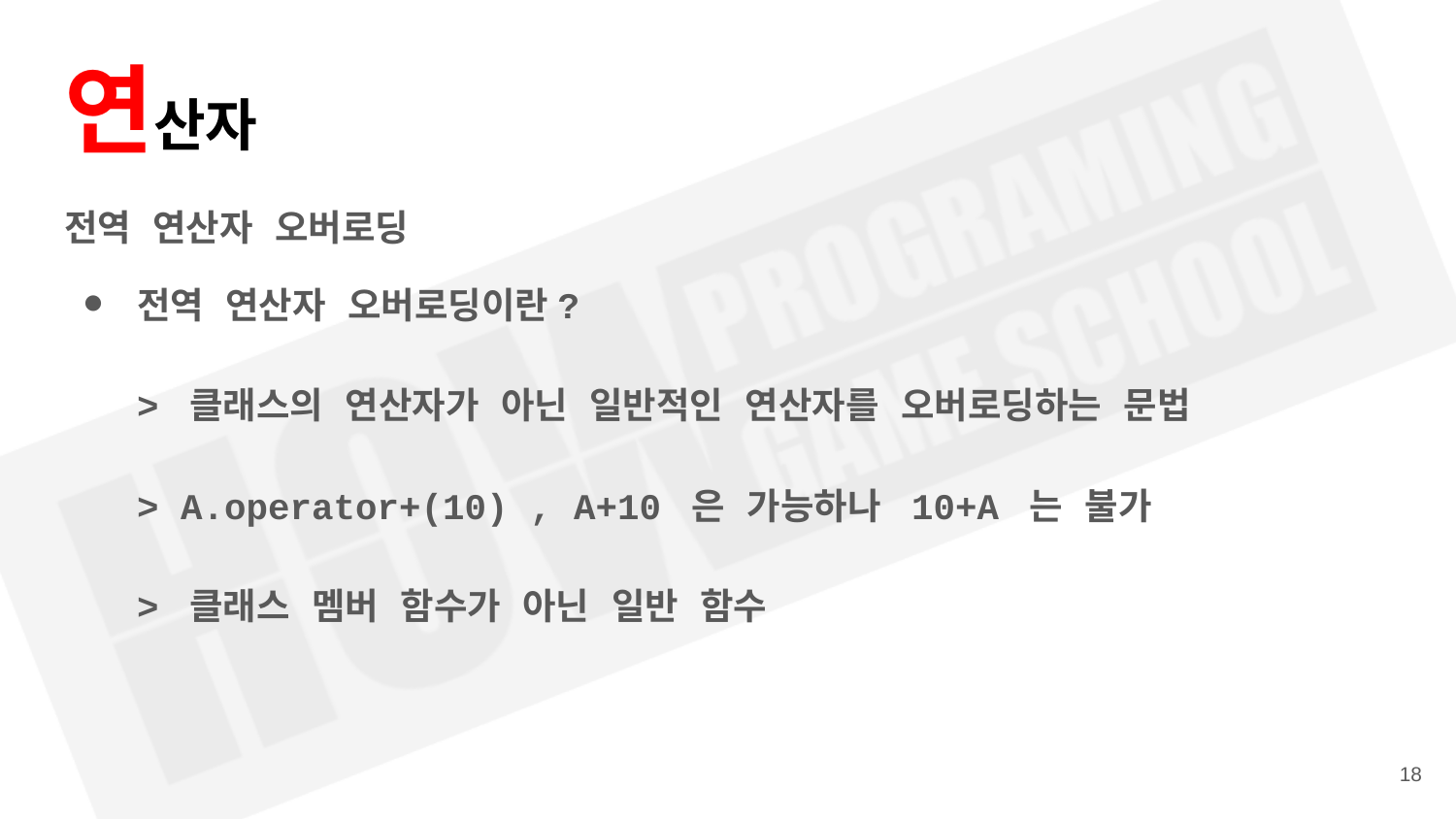

# 연산자
전역 연산자 오버로딩
전역 연산자 오버로딩이란?
> 클래스의 연산자가 아닌 일반적인 연산자를 오버로딩하는 문법
> A.operator+(10) , A+10 은 가능하나 10+A 는 불가
> 클래스 멤버 함수가 아닌 일반 함수
18